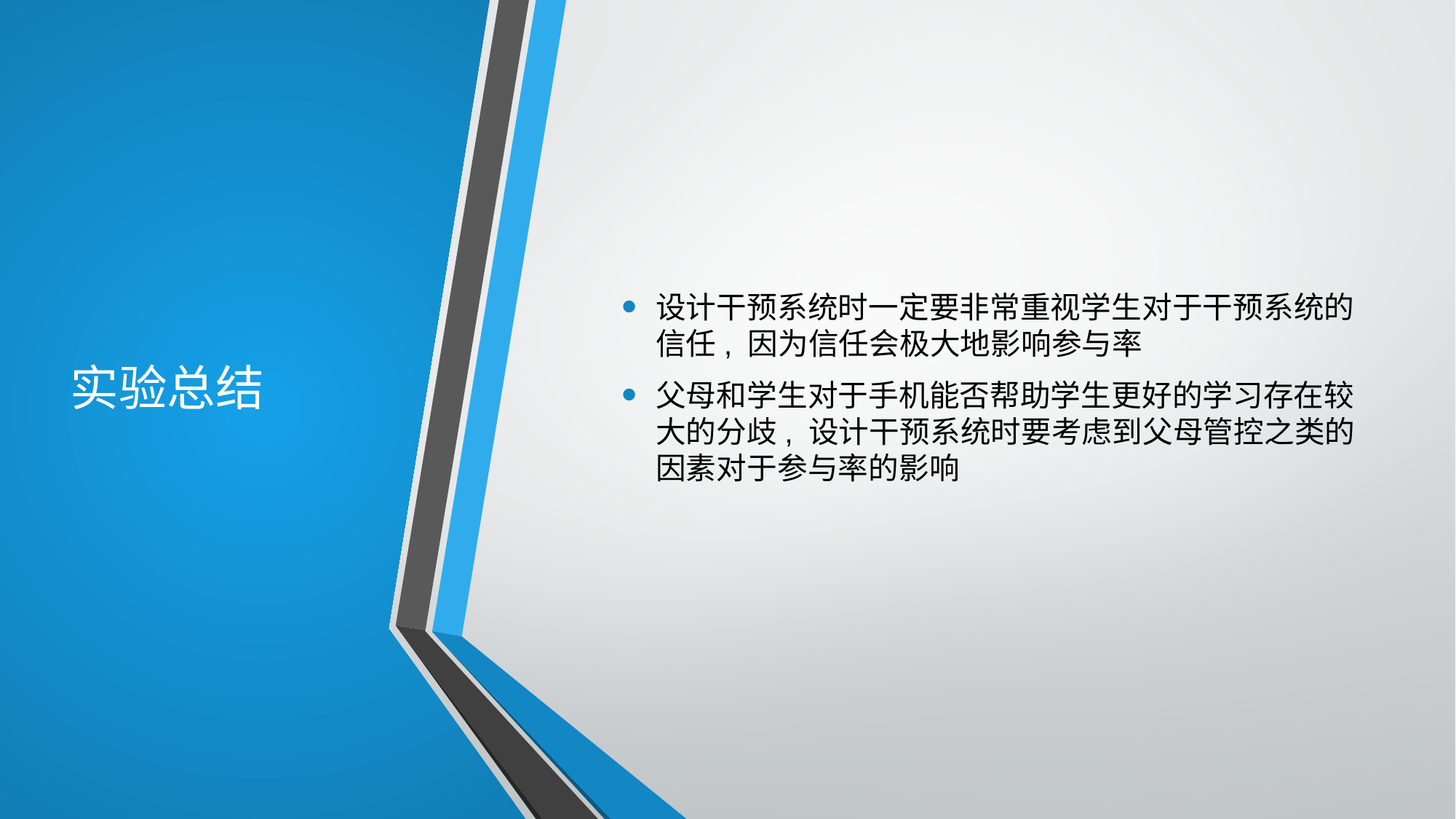

# 实验总结
设计干预系统时一定要非常重视学生对于干预系统的信任, 因为信任会极大地影响参与率
父母和学生对于手机能否帮助学生更好的学习存在较大的分歧, 设计干预系统时要考虑到父母管控之类的因素对于参与率的影响